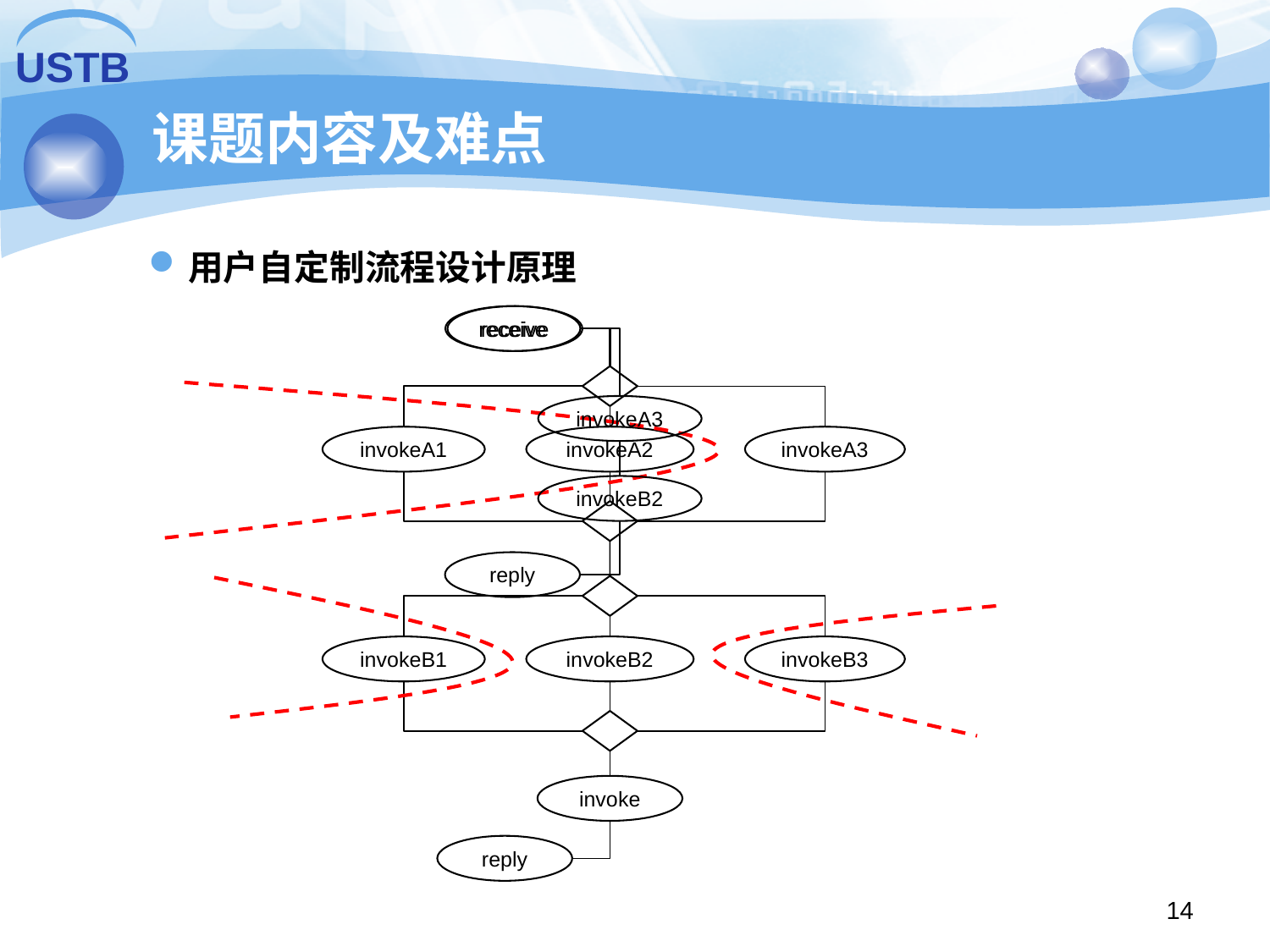

USTB
# 课题内容及难点

用户自定制流程设计原理
receive
invokeA3
invokeB2
reply
receive

invokeA2
invokeA3
invokeA1

invokeB2
invokeB3
invokeB1

invoke
reply
14